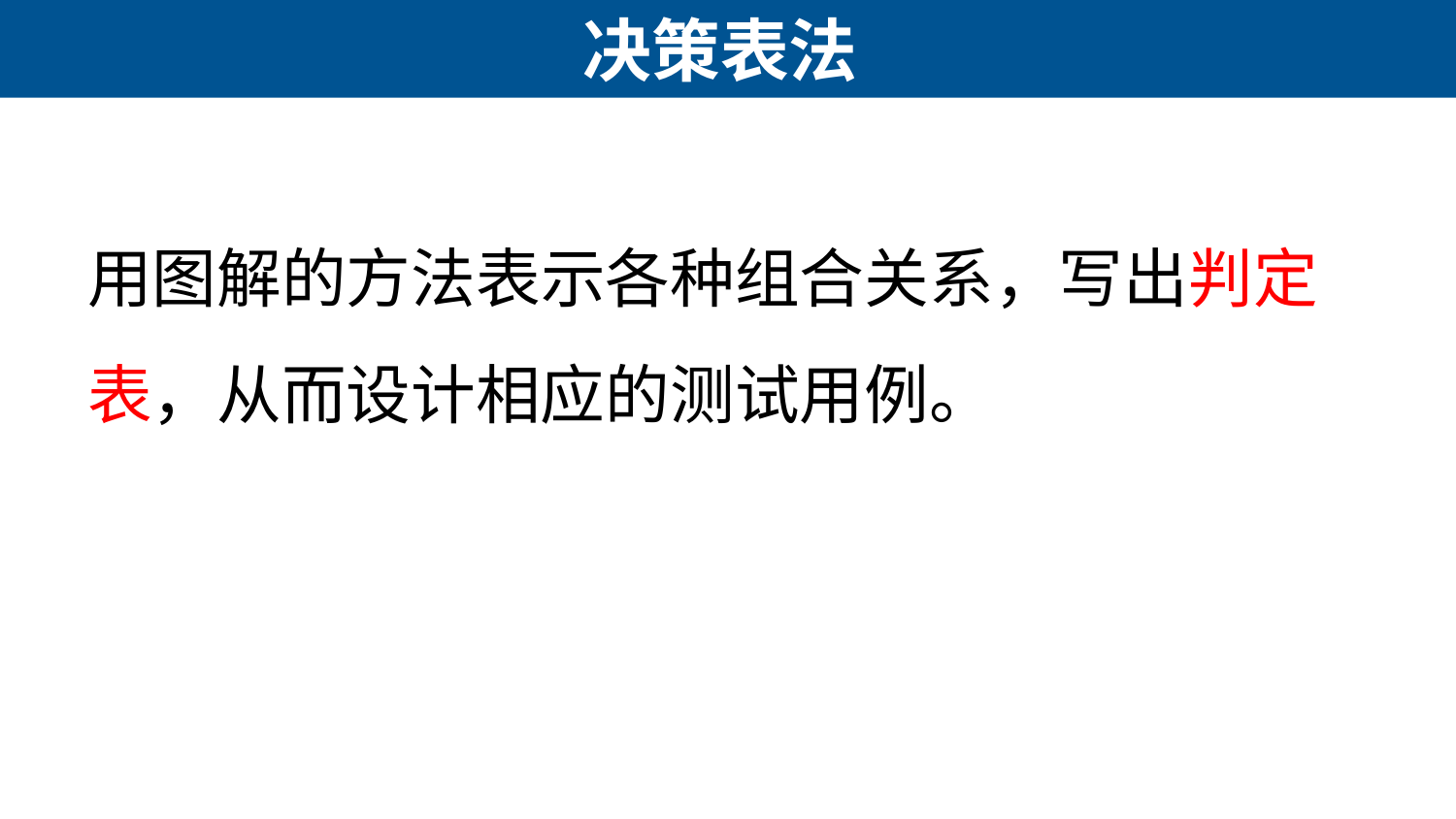

# 决策表法
用图解的方法表示各种组合关系，写出判定表，从而设计相应的测试用例。